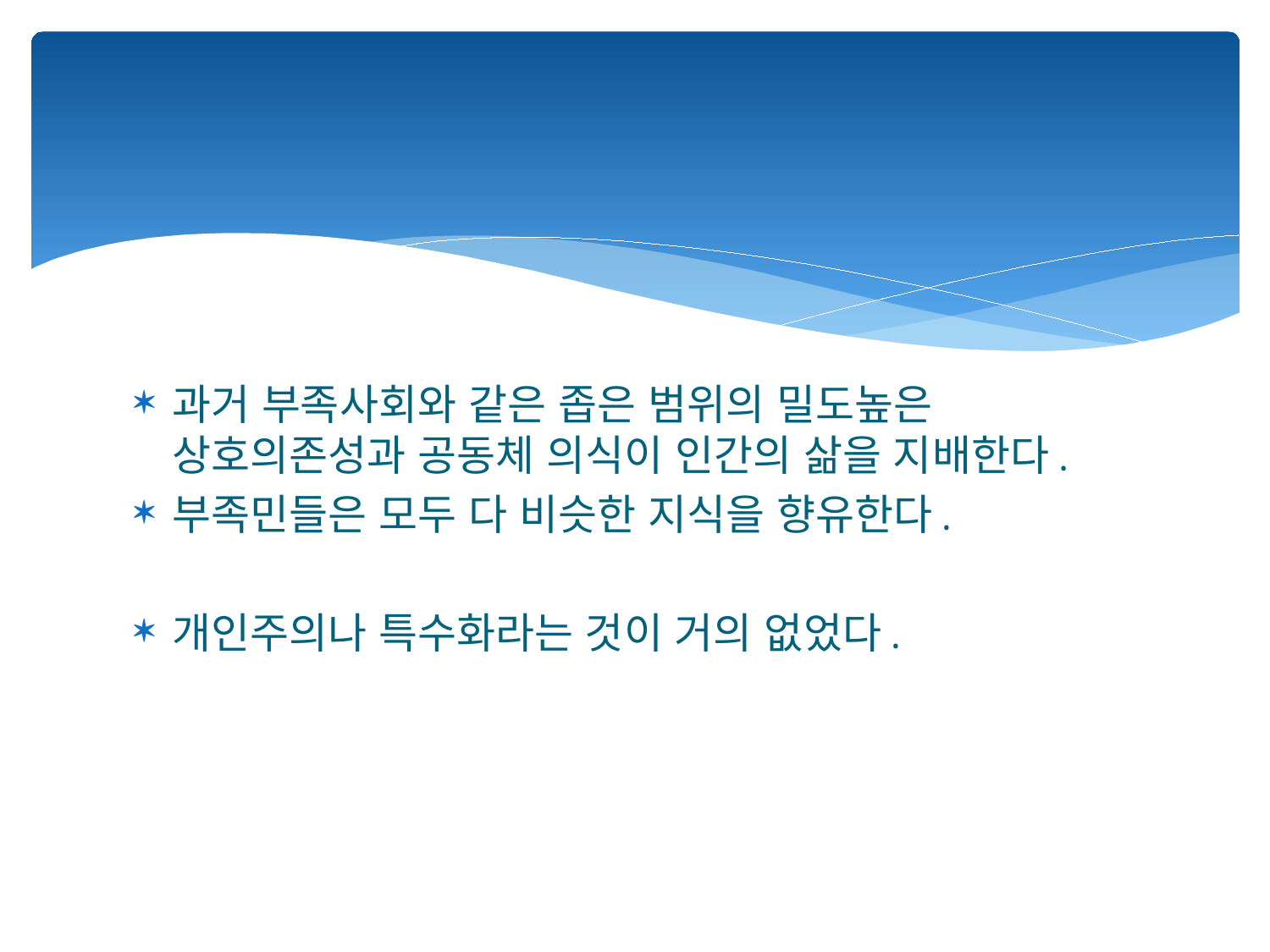

#
과거 부족사회와 같은 좁은 범위의 밀도높은 상호의존성과 공동체 의식이 인간의 삶을 지배한다.
부족민들은 모두 다 비슷한 지식을 향유한다.

개인주의나 특수화라는 것이 거의 없었다.